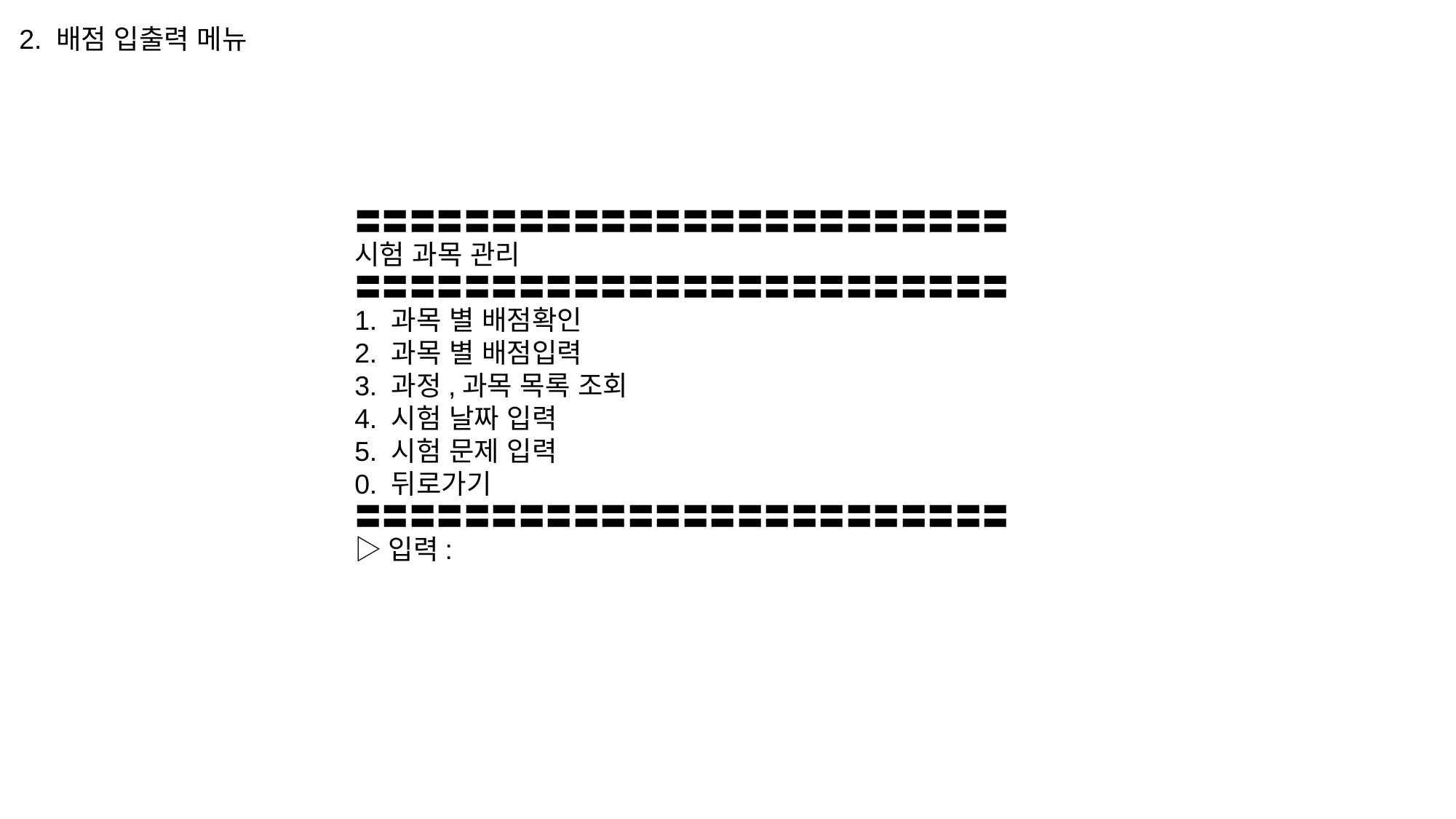

2. 배점 입출력 메뉴
〓〓〓〓〓〓〓〓〓〓〓〓〓〓〓〓〓〓〓〓〓〓〓〓
시험 과목 관리
〓〓〓〓〓〓〓〓〓〓〓〓〓〓〓〓〓〓〓〓〓〓〓〓
1. 과목 별 배점확인
2. 과목 별 배점입력
3. 과정,과목 목록 조회
4. 시험 날짜 입력
5. 시험 문제 입력
0. 뒤로가기
〓〓〓〓〓〓〓〓〓〓〓〓〓〓〓〓〓〓〓〓〓〓〓〓
▷입력: